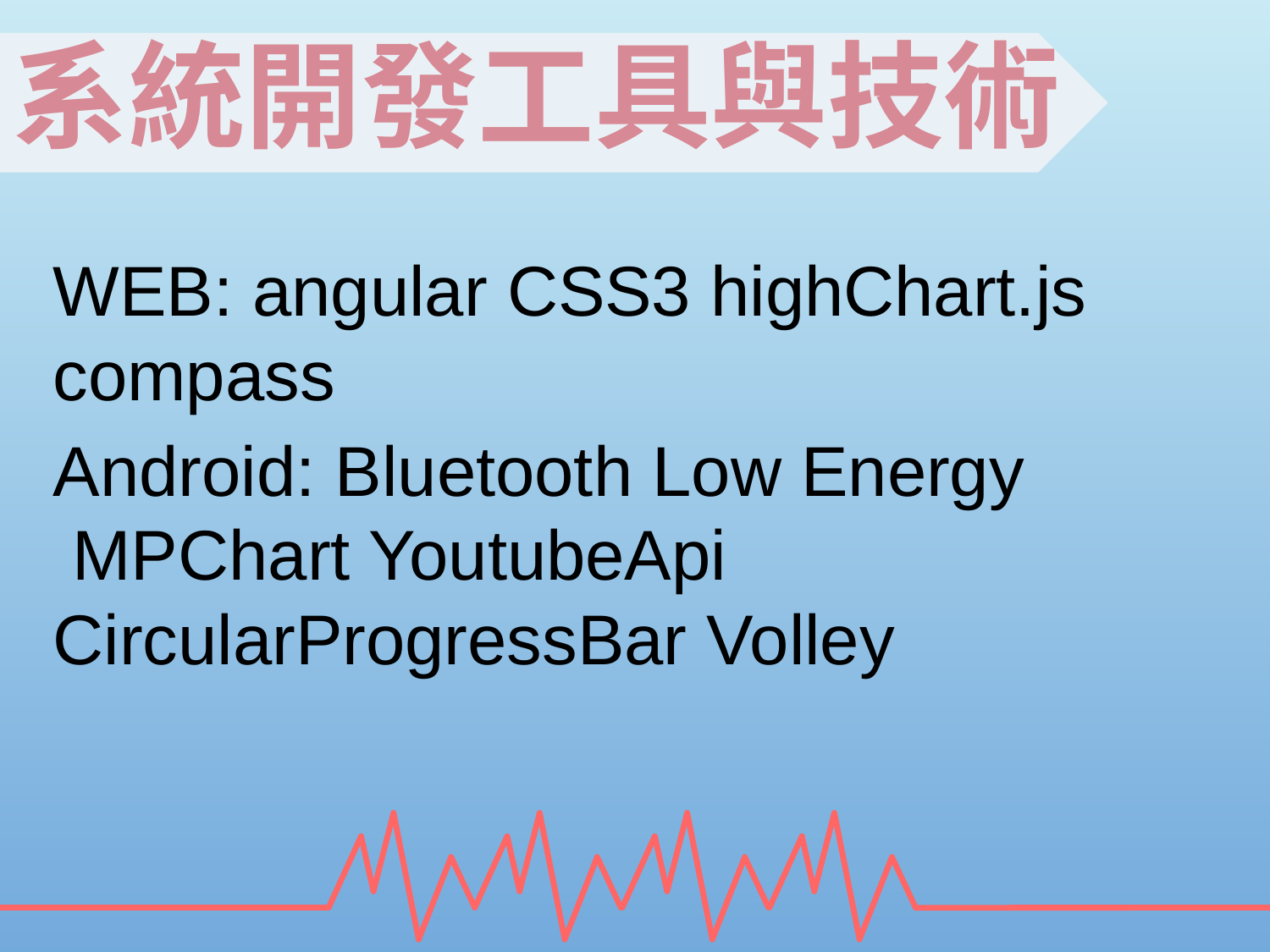

系統開發工具與技術
WEB: angular CSS3 highChart.js compass
Android: Bluetooth Low Energy  MPChart YoutubeApi CircularProgressBar Volley